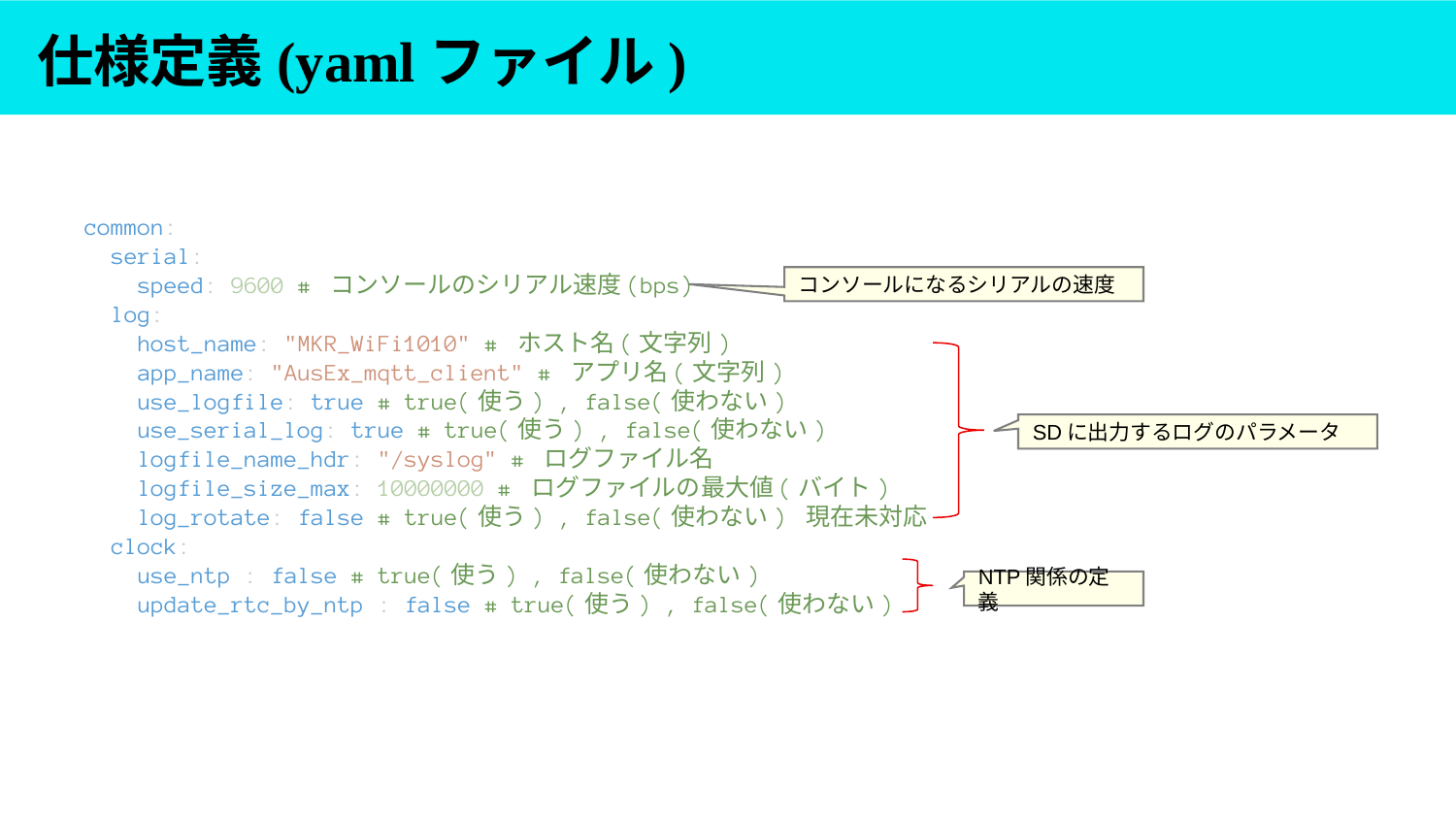

# 仕様定義(yamlファイル)
common:
  serial:
    speed: 9600 # コンソールのシリアル速度(bps)
  log:
    host_name: "MKR_WiFi1010" # ホスト名(文字列)
    app_name: "AusEx_mqtt_client" # アプリ名(文字列)
    use_logfile: true # true(使う) , false(使わない)
    use_serial_log: true # true(使う) , false(使わない)
    logfile_name_hdr: "/syslog" # ログファイル名
    logfile_size_max: 10000000 # ログファイルの最大値(バイト)
    log_rotate: false # true(使う) , false(使わない) 現在未対応
  clock:
    use_ntp : false # true(使う) , false(使わない)
    update_rtc_by_ntp : false # true(使う) , false(使わない)

コンソールになるシリアルの速度

SDに出力するログのパラメータ

NTP関係の定義